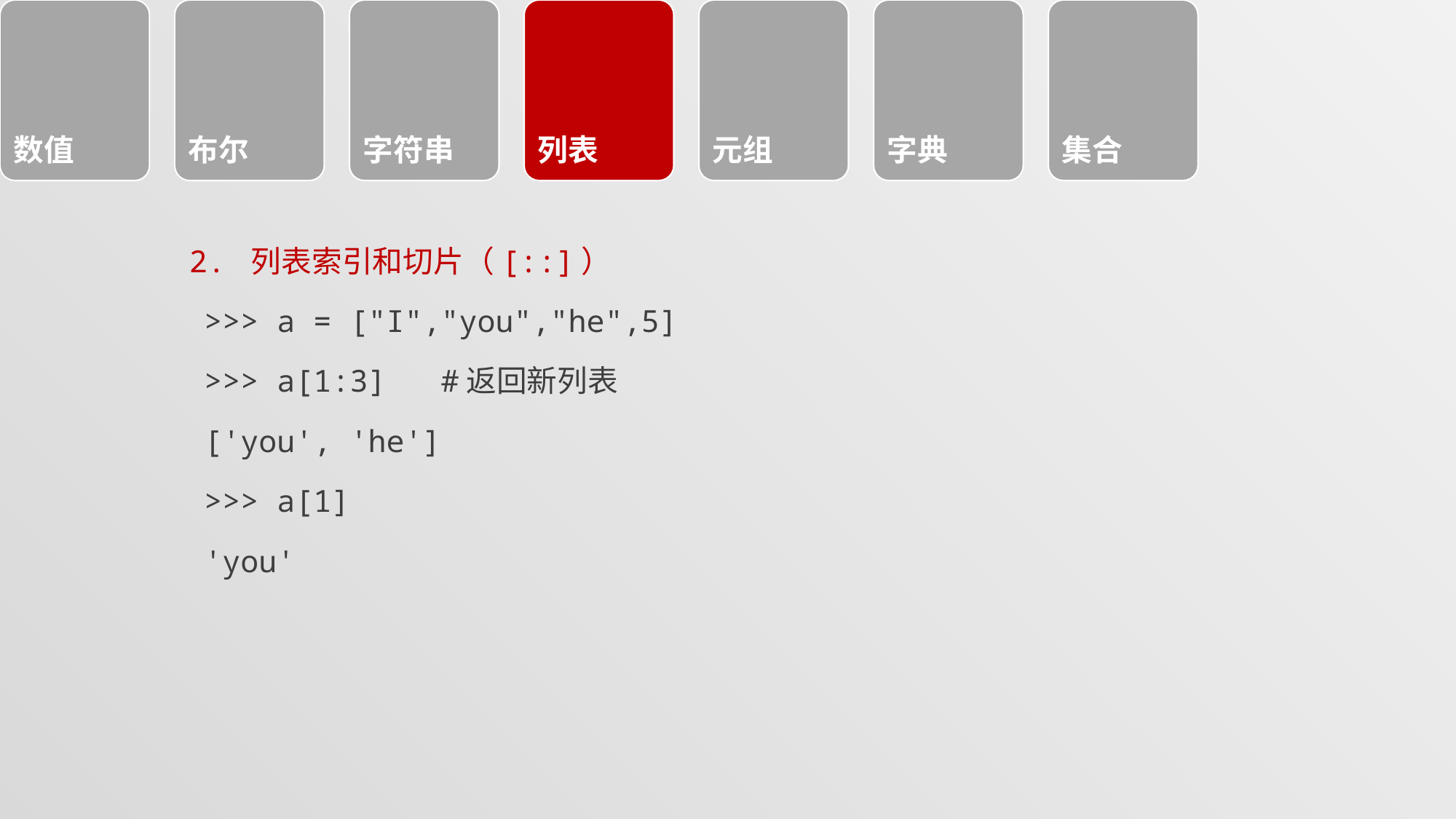

#
2. 列表索引和切片（[::]）
>>> a = ["I","you","he",5]
>>> a[1:3]   #返回新列表
['you', 'he']
>>> a[1]
'you'